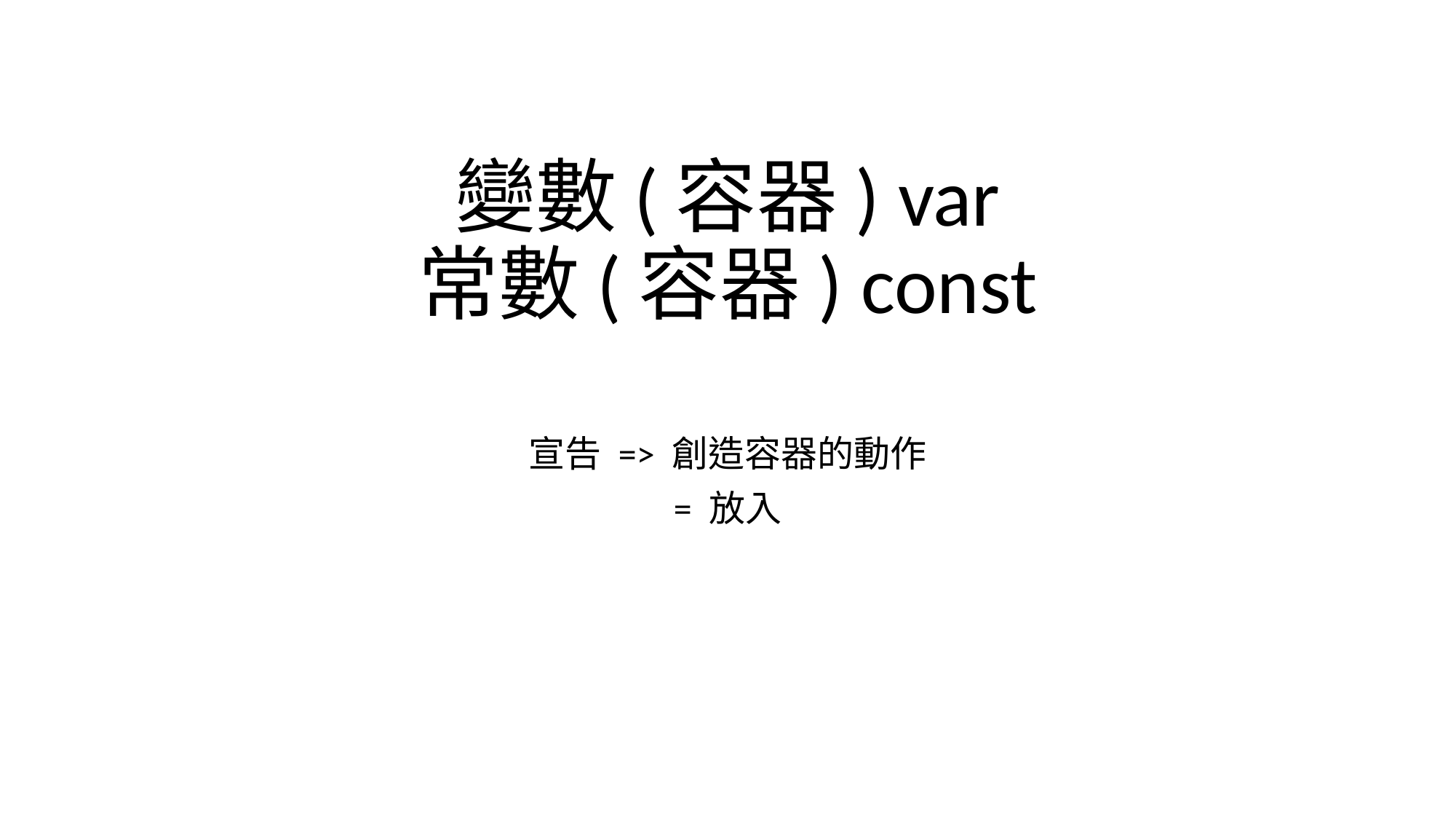

# 變數(容器) var 常數(容器) const
宣告 => 創造容器的動作
= 放入